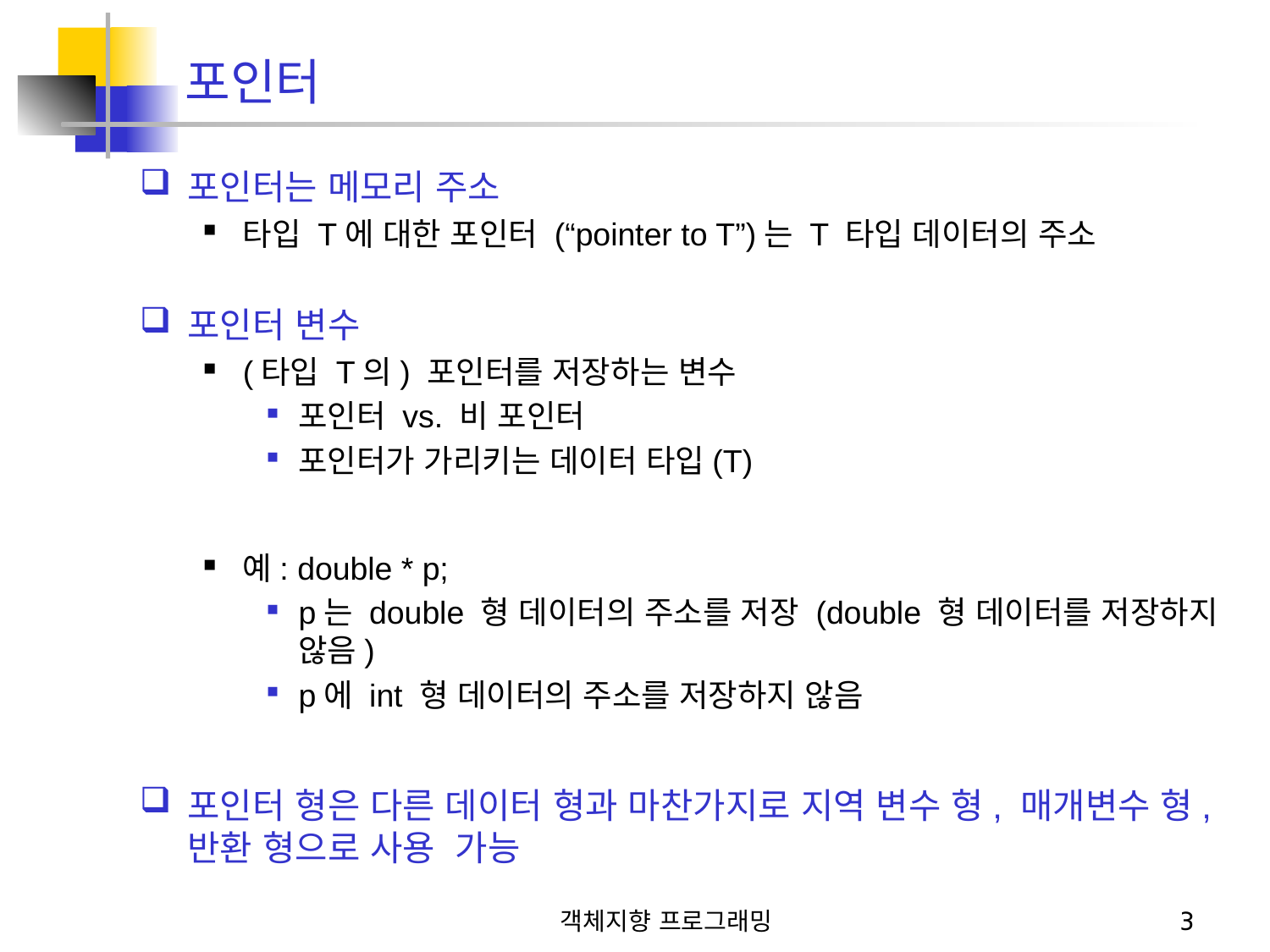

포인터
포인터는 메모리 주소
타입 T에 대한 포인터 (“pointer to T”)는 T 타입 데이터의 주소

포인터 변수
(타입 T의) 포인터를 저장하는 변수
포인터 vs. 비 포인터
포인터가 가리키는 데이터 타입(T)

예: double * p;
p는 double 형 데이터의 주소를 저장 (double 형 데이터를 저장하지 않음)
p에 int 형 데이터의 주소를 저장하지 않음

포인터 형은 다른 데이터 형과 마찬가지로 지역 변수 형, 매개변수 형, 반환 형으로 사용  가능
객체지향 프로그래밍
3